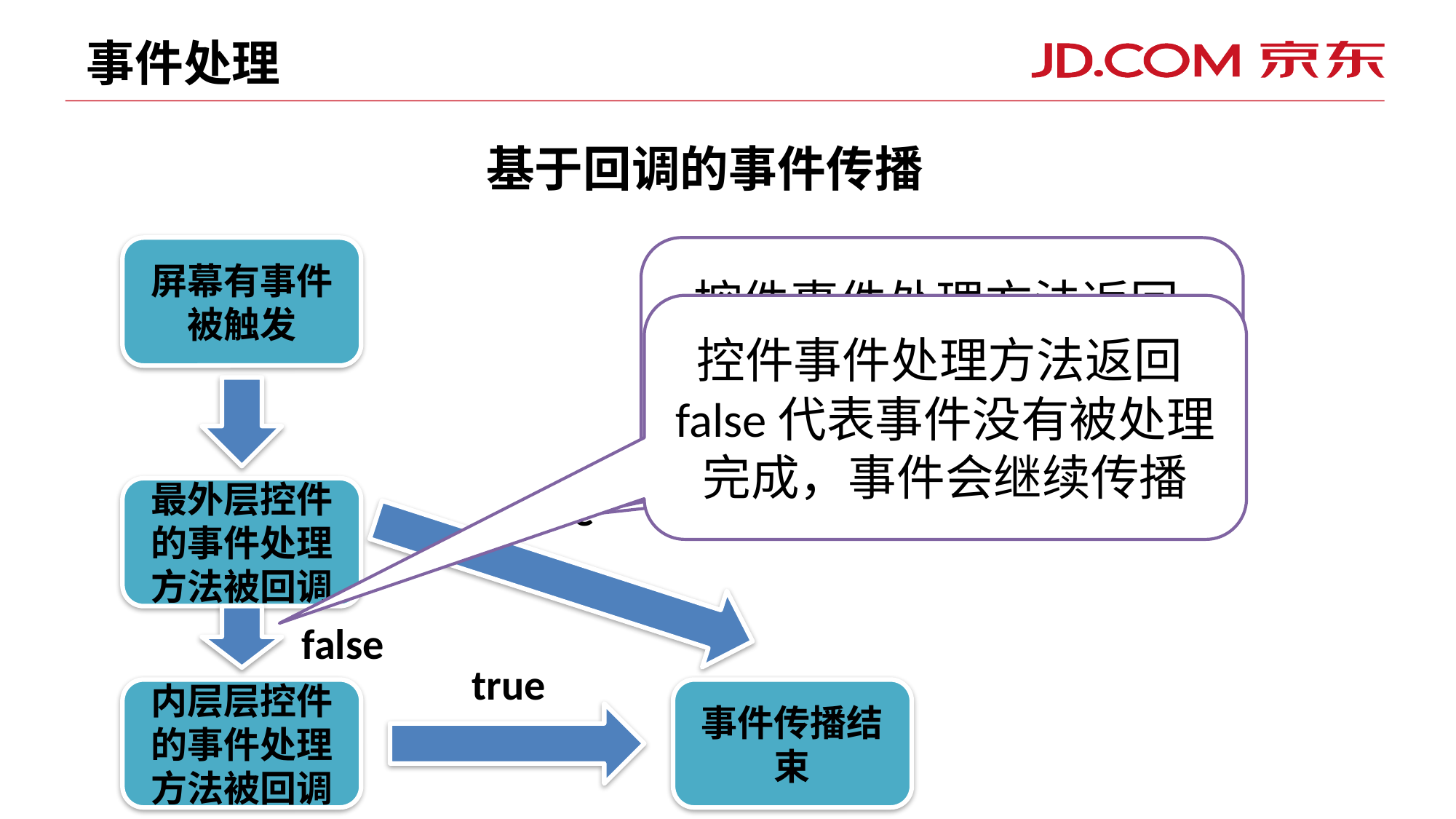

事件处理
基于回调的事件传播
屏幕有事件被触发

最外层控件的事件处理方法被回调
true

false
true
内层层控件的事件处理方法被回调
事件传播结束

控件事件处理方法返回True代表事件被完全处理了事件将停止传播
控件事件处理方法返回false代表事件没有被处理完成，事件会继续传播